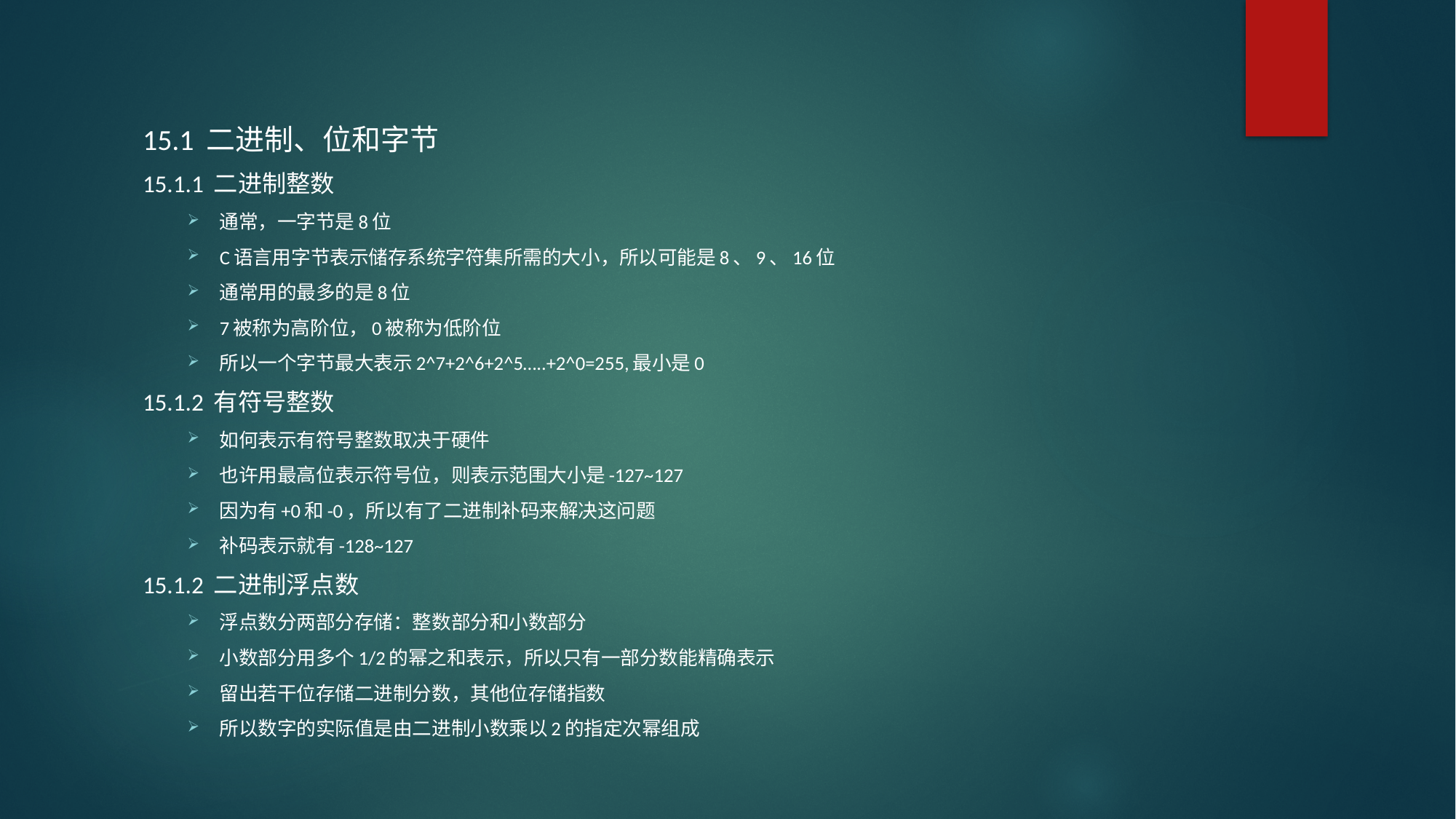

15.1 二进制、位和字节
15.1.1 二进制整数
通常，一字节是8位
C语言用字节表示储存系统字符集所需的大小，所以可能是8、9、16位
通常用的最多的是8位
7被称为高阶位，0被称为低阶位
所以一个字节最大表示2^7+2^6+2^5…..+2^0=255,最小是0
15.1.2 有符号整数
如何表示有符号整数取决于硬件
也许用最高位表示符号位，则表示范围大小是-127~127
因为有+0和-0，所以有了二进制补码来解决这问题
补码表示就有-128~127
15.1.2 二进制浮点数
浮点数分两部分存储：整数部分和小数部分
小数部分用多个1/2的幂之和表示，所以只有一部分数能精确表示
留出若干位存储二进制分数，其他位存储指数
所以数字的实际值是由二进制小数乘以2的指定次幂组成